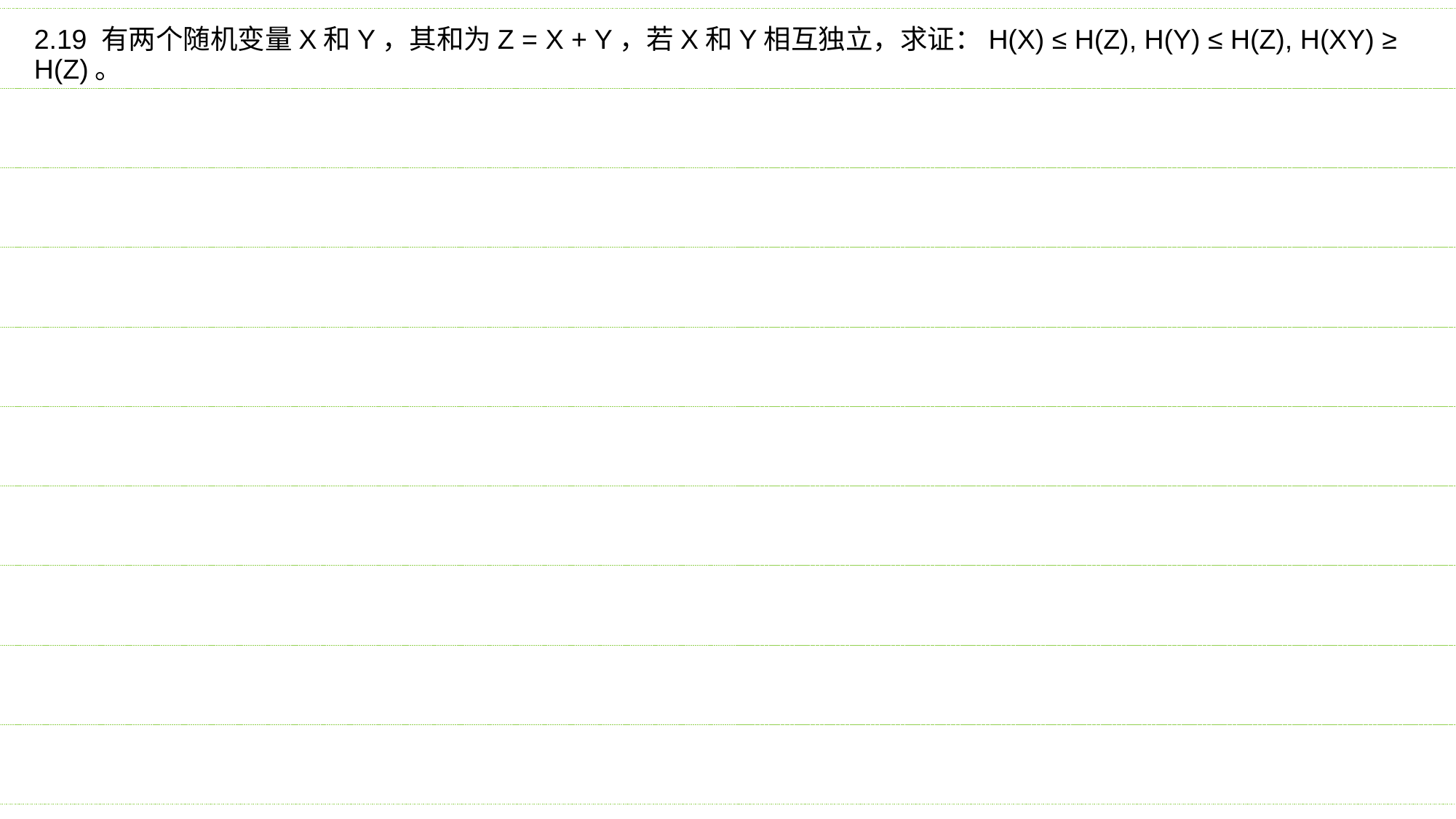

2.19 有两个随机变量X和Y，其和为Z = X + Y，若X和Y相互独立，求证：H(X) ≤ H(Z), H(Y) ≤ H(Z), H(XY) ≥ H(Z)。